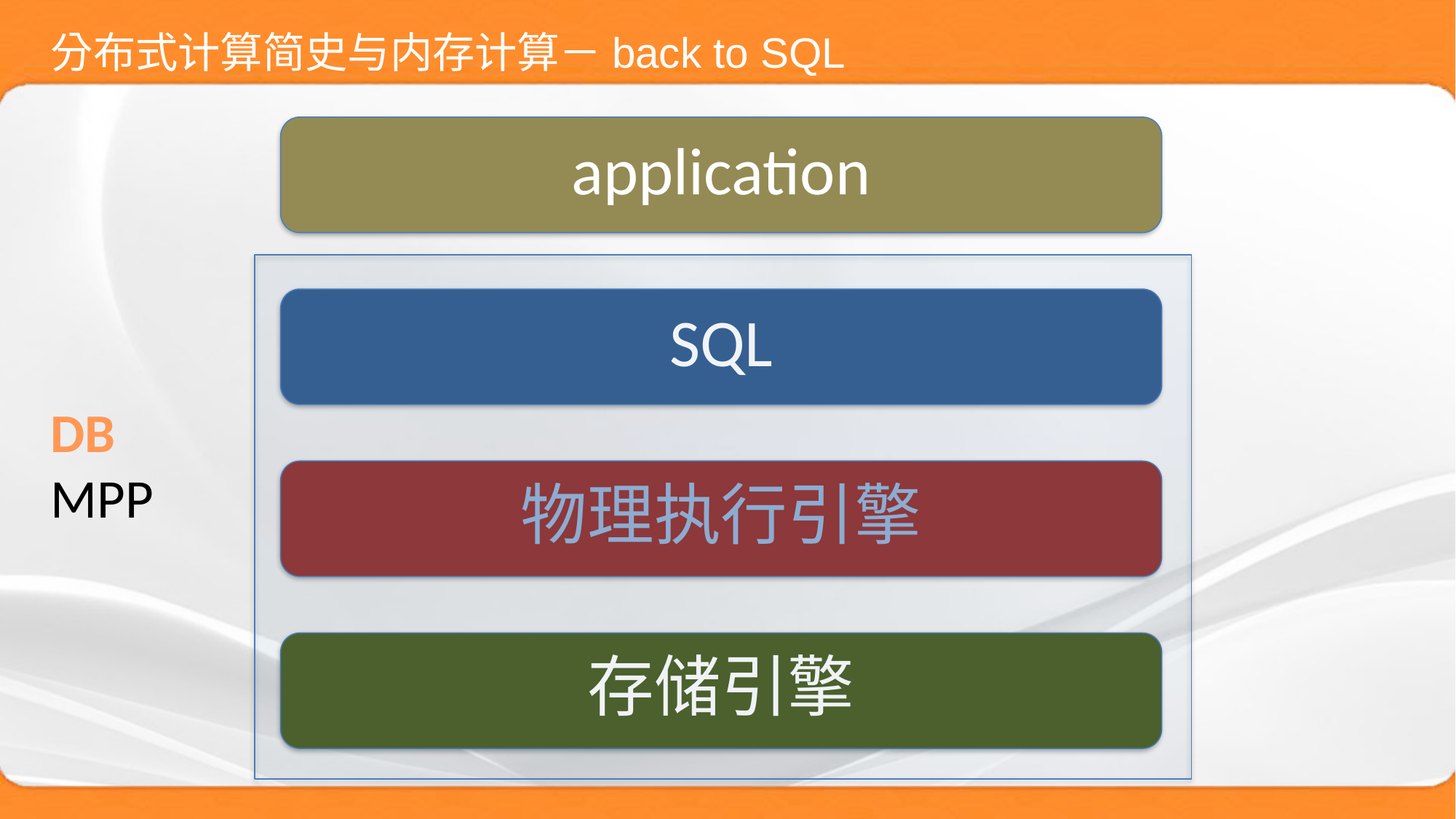

# 分布式计算简史与内存计算－back to SQL
application

SQL
DB
MPP
物理执行引擎
存储引擎